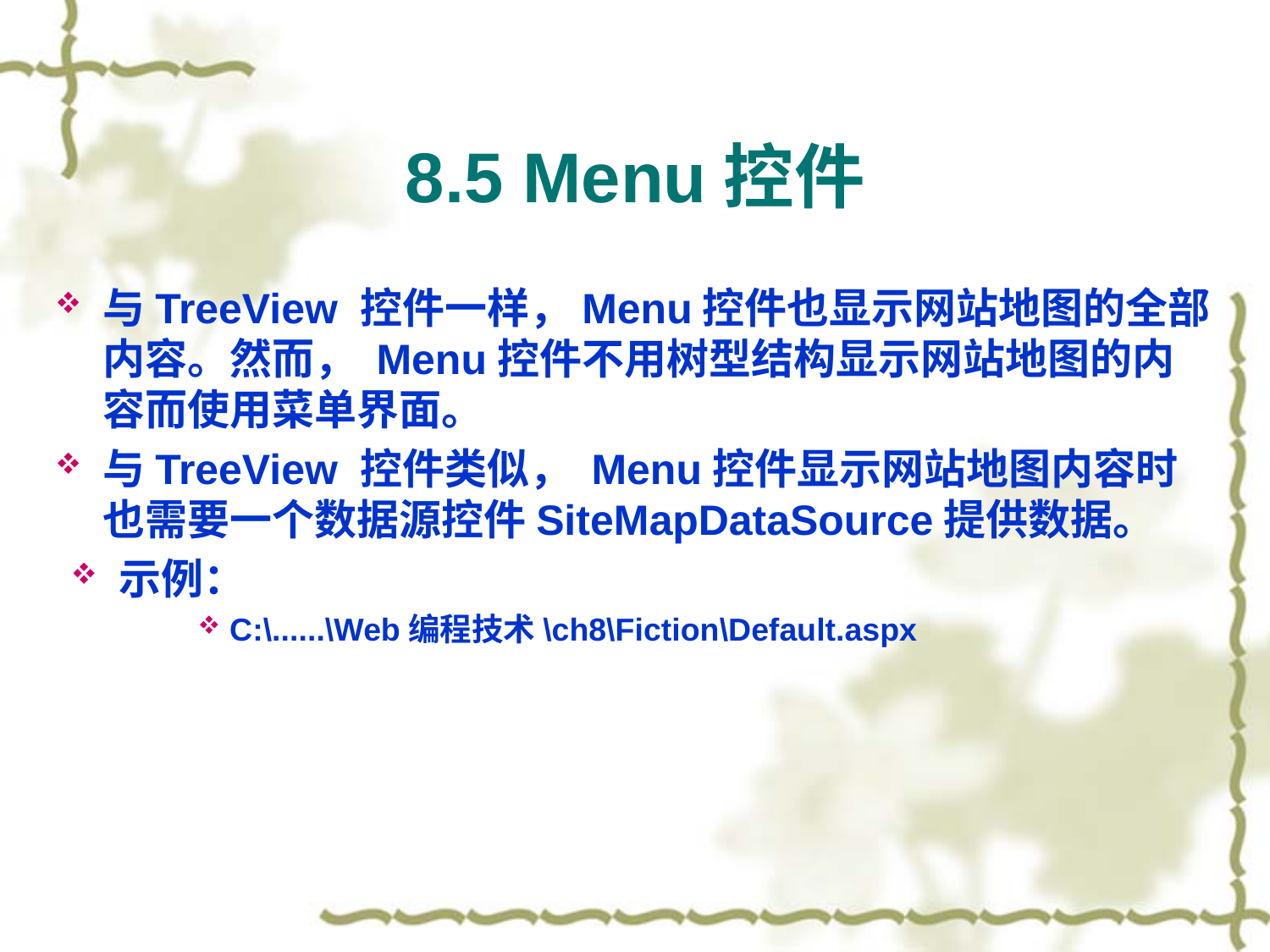

# 8.5 Menu控件
与TreeView 控件一样，Menu控件也显示网站地图的全部内容。然而， Menu控件不用树型结构显示网站地图的内容而使用菜单界面。
与TreeView 控件类似， Menu控件显示网站地图内容时也需要一个数据源控件SiteMapDataSource提供数据。
示例：
C:\......\Web编程技术\ch8\Fiction\Default.aspx